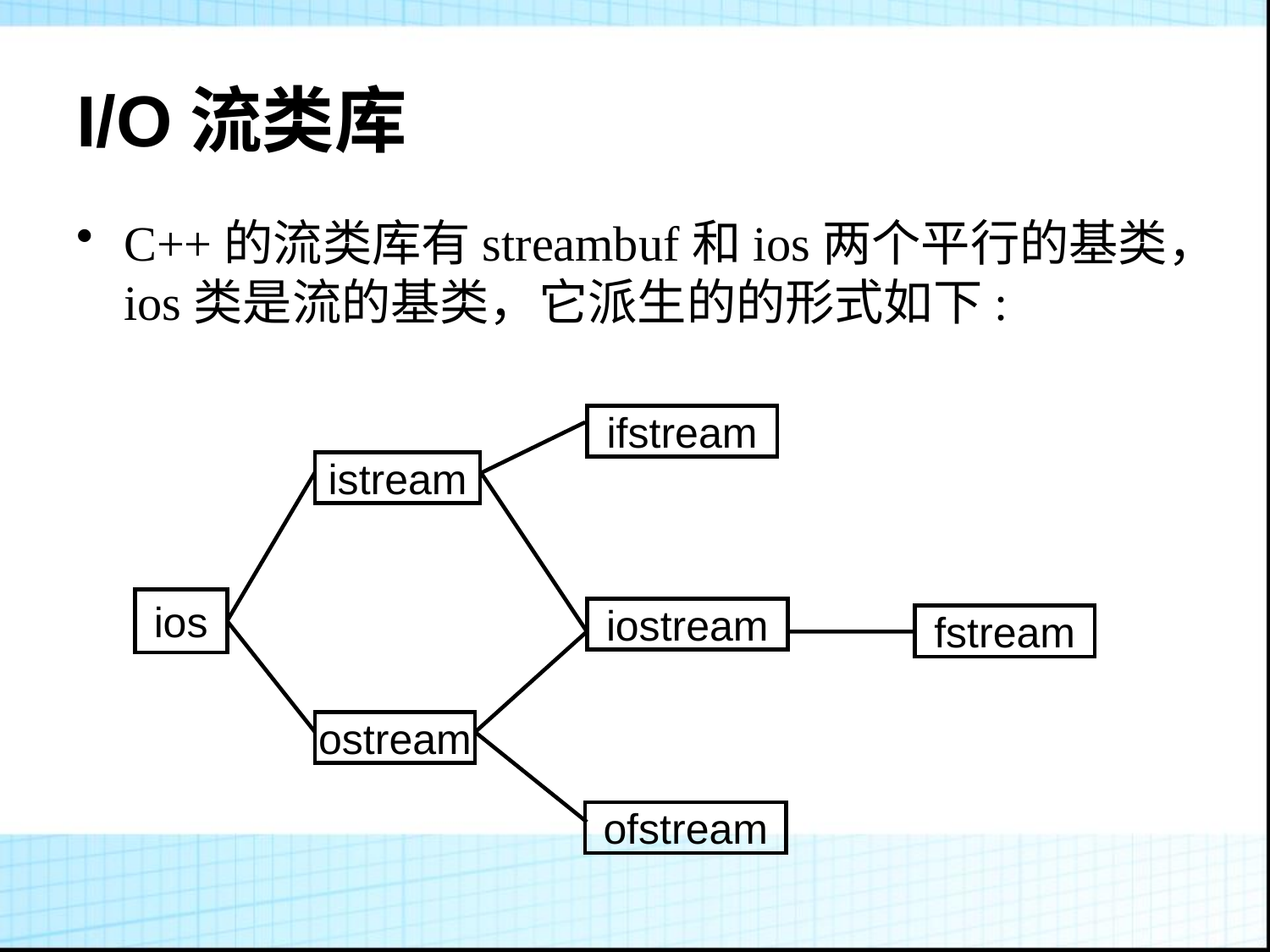

# I/O流类库
C++的流类库有streambuf和ios两个平行的基类，ios类是流的基类，它派生的的形式如下:

ifstream

istream

ios
iostream
fstream

ostream

ofstream